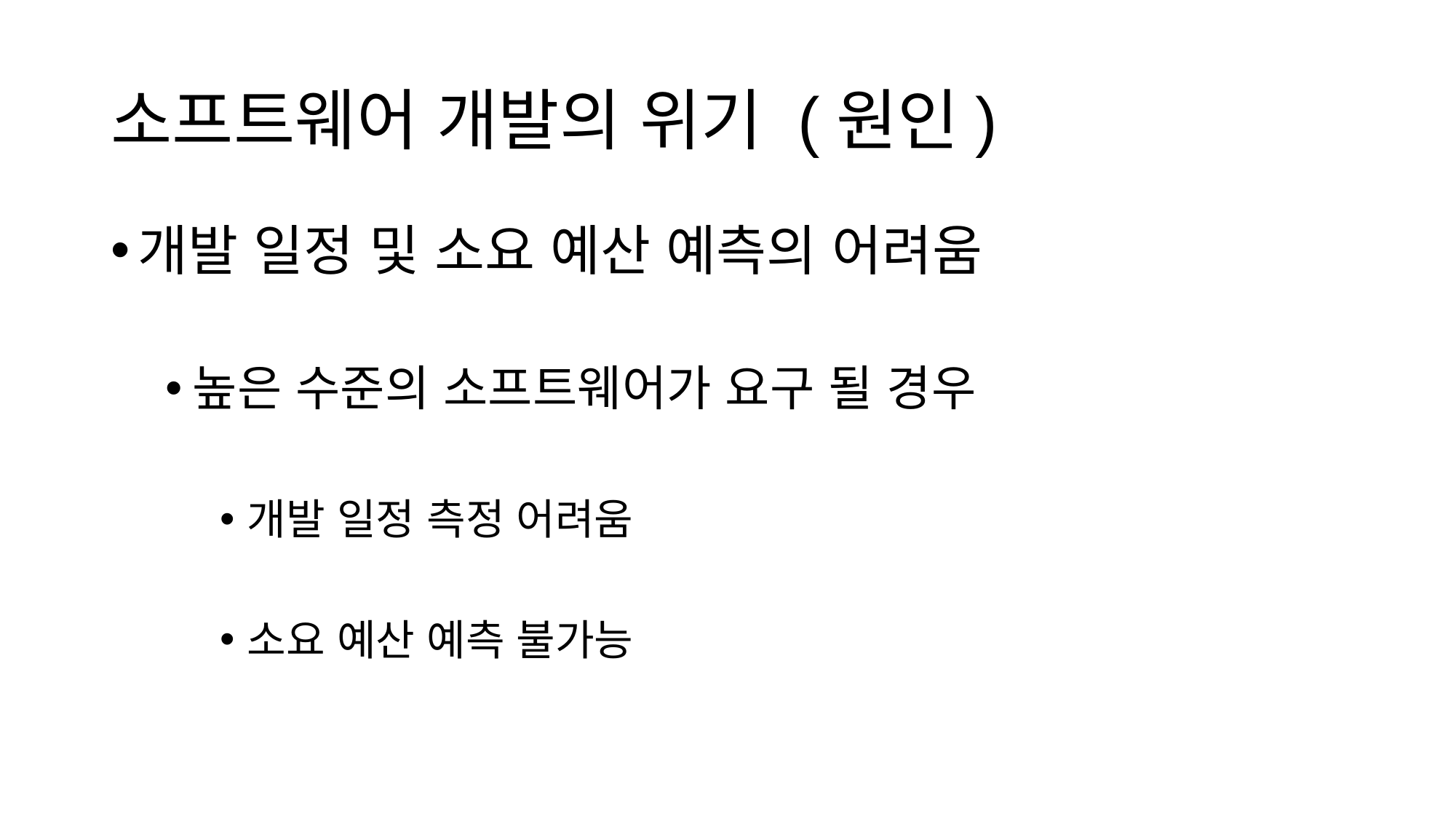

# 소프트웨어 개발의 위기 (원인)
개발 일정 및 소요 예산 예측의 어려움

높은 수준의 소프트웨어가 요구 될 경우

개발 일정 측정 어려움

소요 예산 예측 불가능